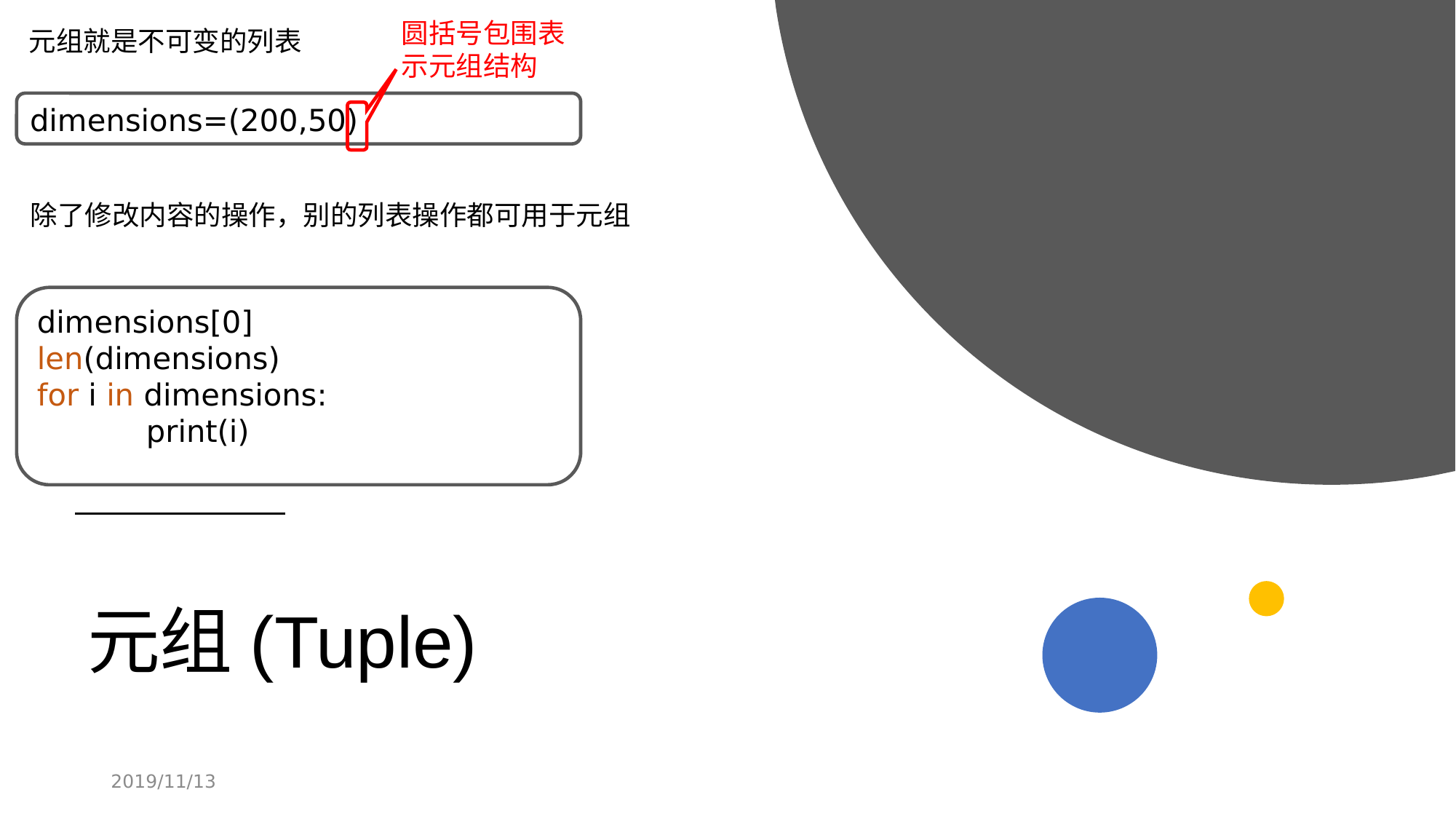

圆括号包围表示元组结构
元组就是不可变的列表
dimensions=(200,50)

除了修改内容的操作，别的列表操作都可用于元组
dimensions[0]
len(dimensions)
for i in dimensions:
	print(i)
# 元组(Tuple)

2019/11/13
高级算法语言和程序设计
20